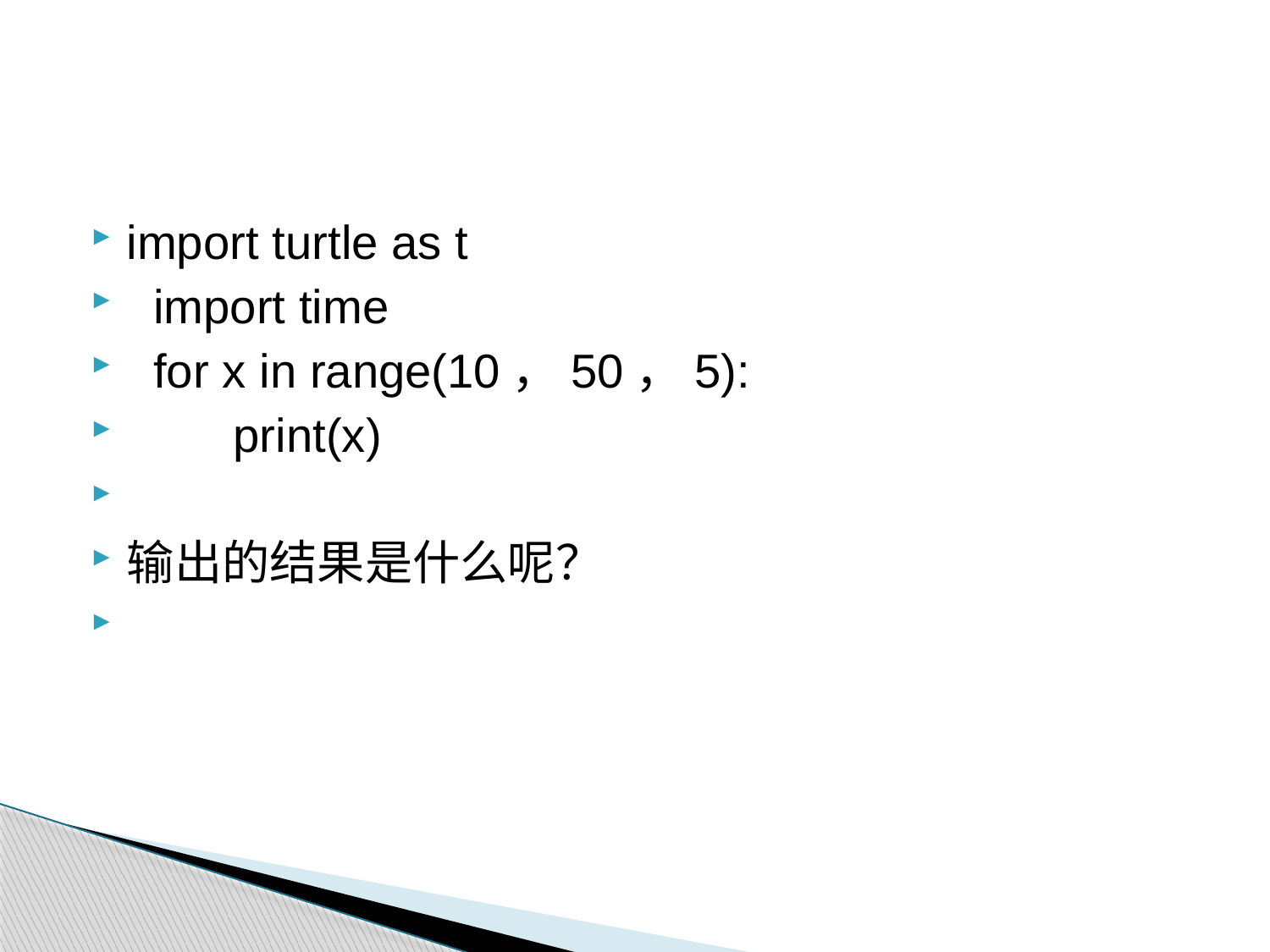

#
import turtle as t
  import time
  for x in range(10，50，5):
        print(x)

输出的结果是什么呢？